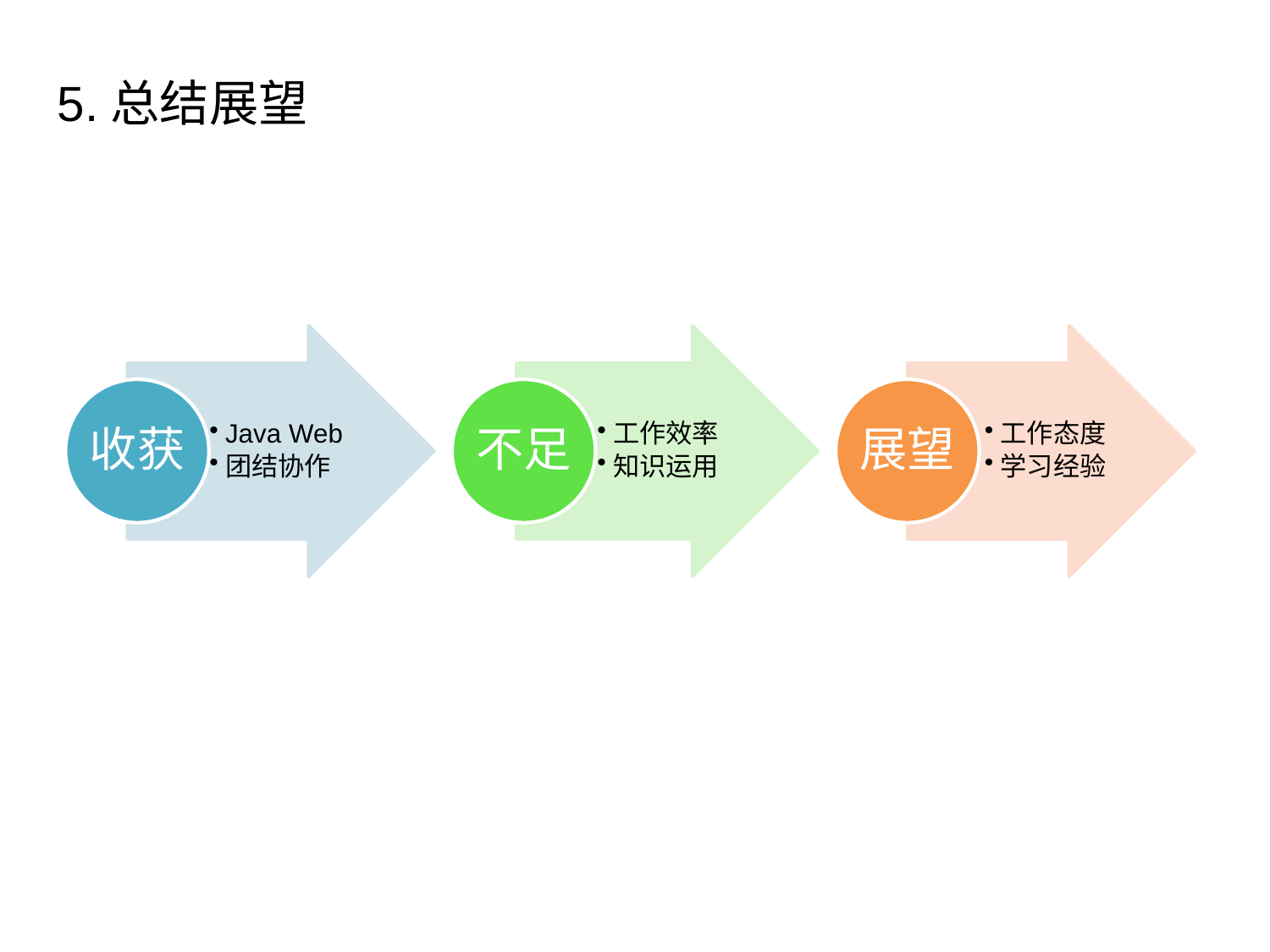

5.总结展望
点击添加文本
Java Web
团结协作
收获
工作效率
知识运用
不足
工作态度
学习经验
展望
点击添加文本
点击添加文本
点击添加文本